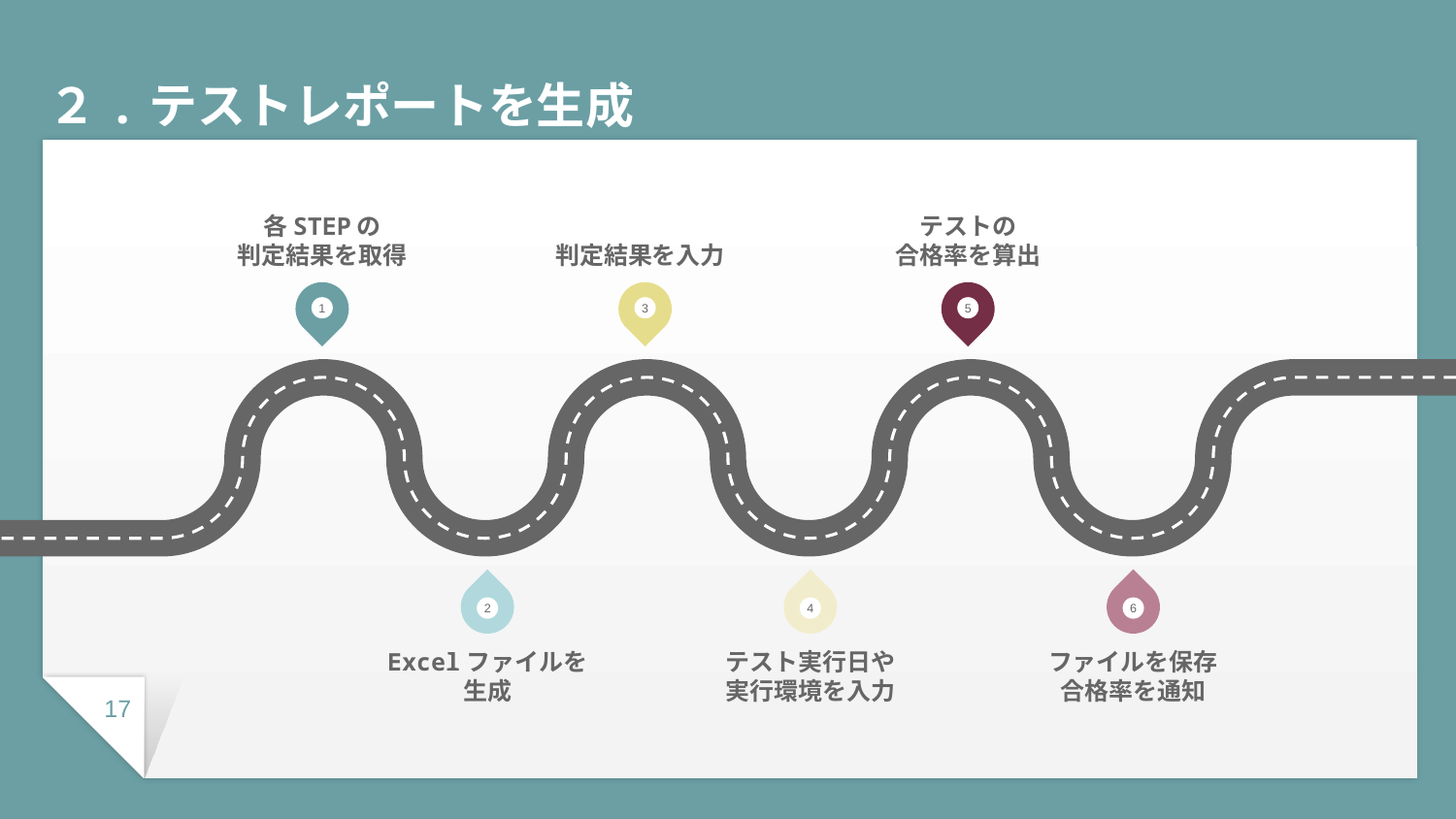

# ２.テストレポートを生成
各STEPの
判定結果を取得
判定結果を入力
テストの
合格率を算出

1

3

5

2

4

6
Excelファイルを
生成
テスト実行日や
実行環境を入力
ファイルを保存
合格率を通知
17